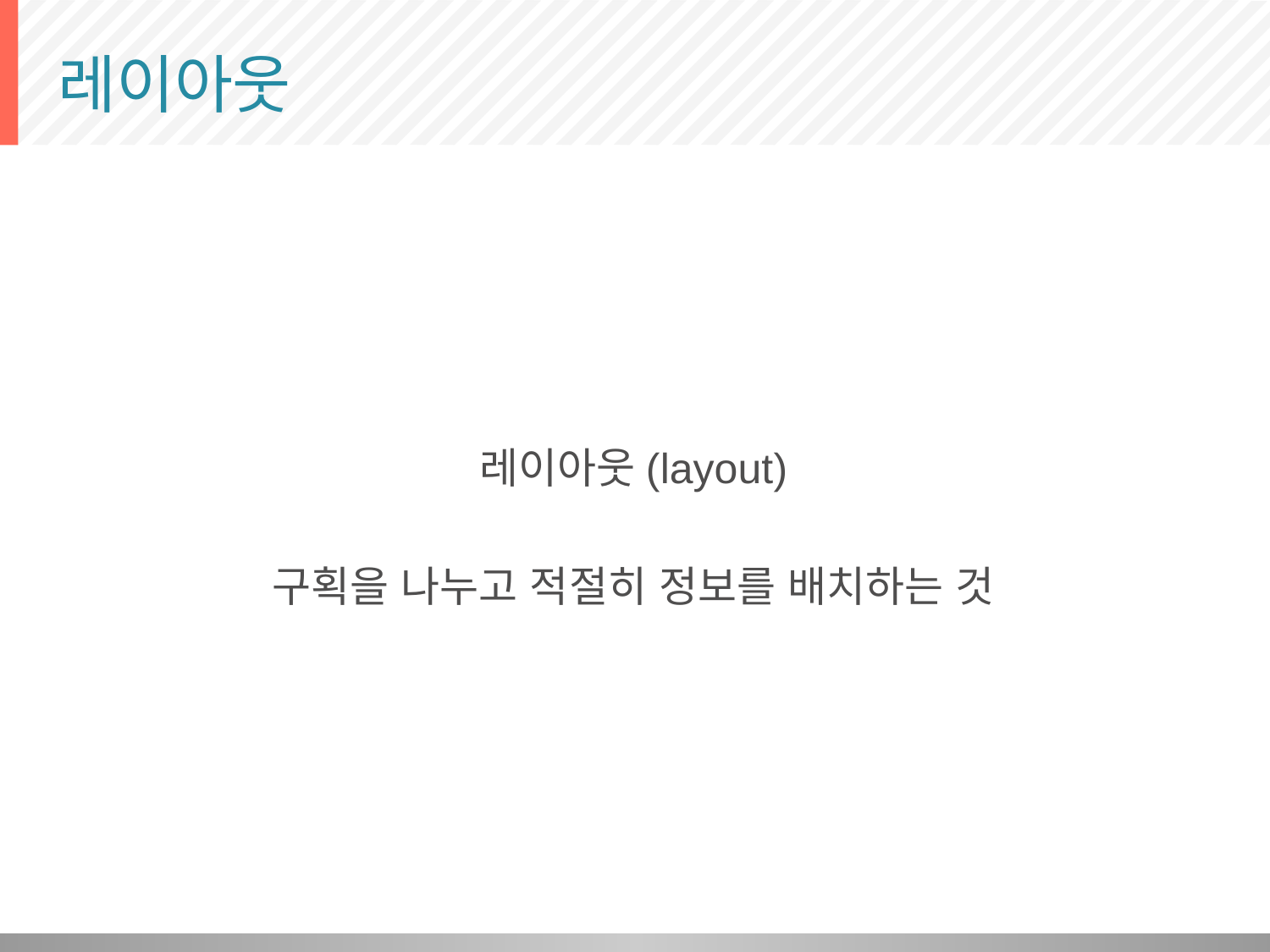

# 레이아웃
레이아웃(layout)

구획을 나누고 적절히 정보를 배치하는 것